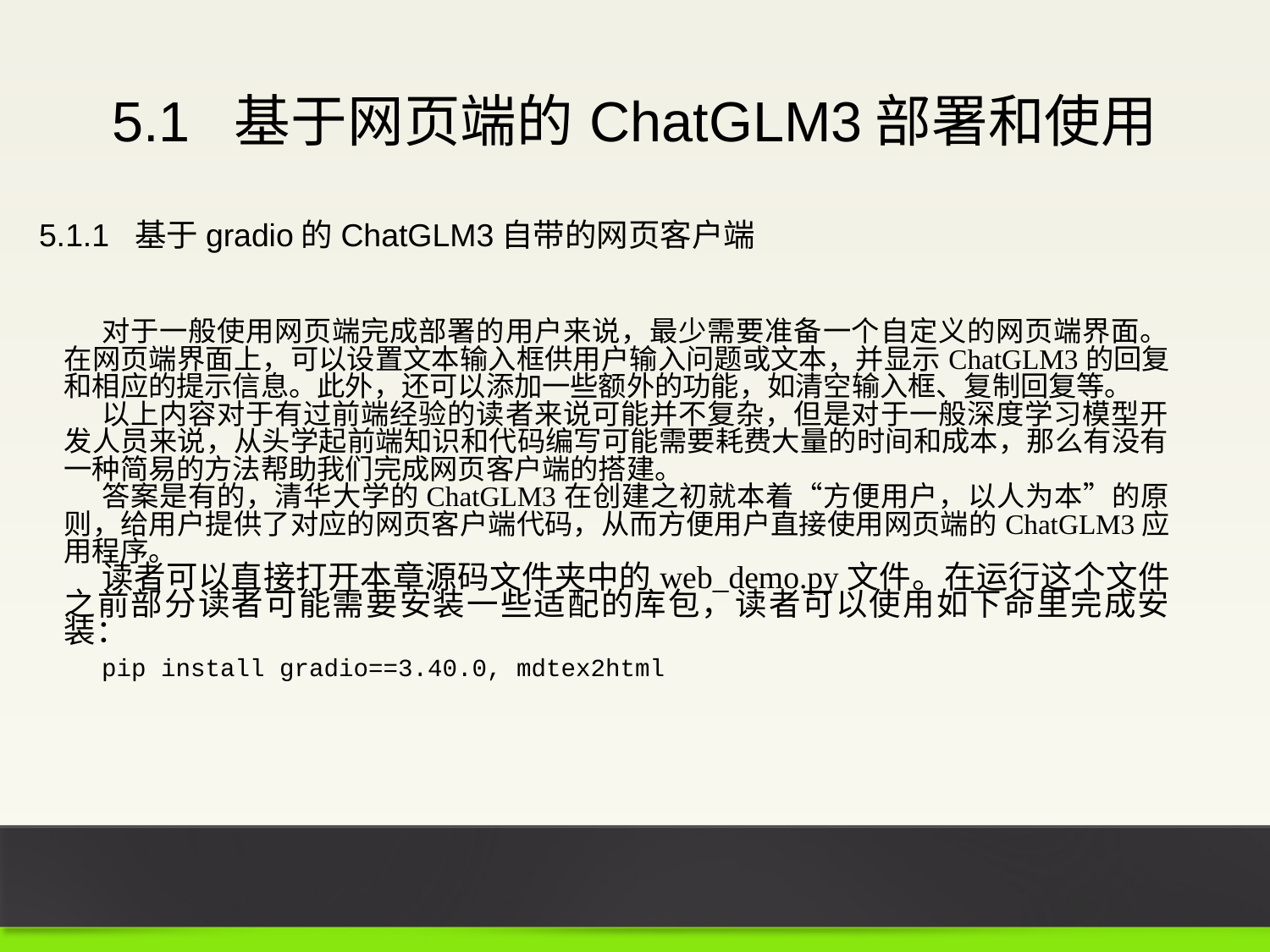

5.1  基于网页端的ChatGLM3部署和使用
5.1.1  基于gradio的ChatGLM3自带的网页客户端
对于一般使用网页端完成部署的用户来说，最少需要准备一个自定义的网页端界面。在网页端界面上，可以设置文本输入框供用户输入问题或文本，并显示ChatGLM3的回复和相应的提示信息。此外，还可以添加一些额外的功能，如清空输入框、复制回复等。
以上内容对于有过前端经验的读者来说可能并不复杂，但是对于一般深度学习模型开发人员来说，从头学起前端知识和代码编写可能需要耗费大量的时间和成本，那么有没有一种简易的方法帮助我们完成网页客户端的搭建。
答案是有的，清华大学的ChatGLM3在创建之初就本着“方便用户，以人为本”的原则，给用户提供了对应的网页客户端代码，从而方便用户直接使用网页端的ChatGLM3应用程序。
读者可以直接打开本章源码文件夹中的web_demo.py文件。在运行这个文件之前部分读者可能需要安装一些适配的库包，读者可以使用如下命里完成安装：
pip install gradio==3.40.0, mdtex2html